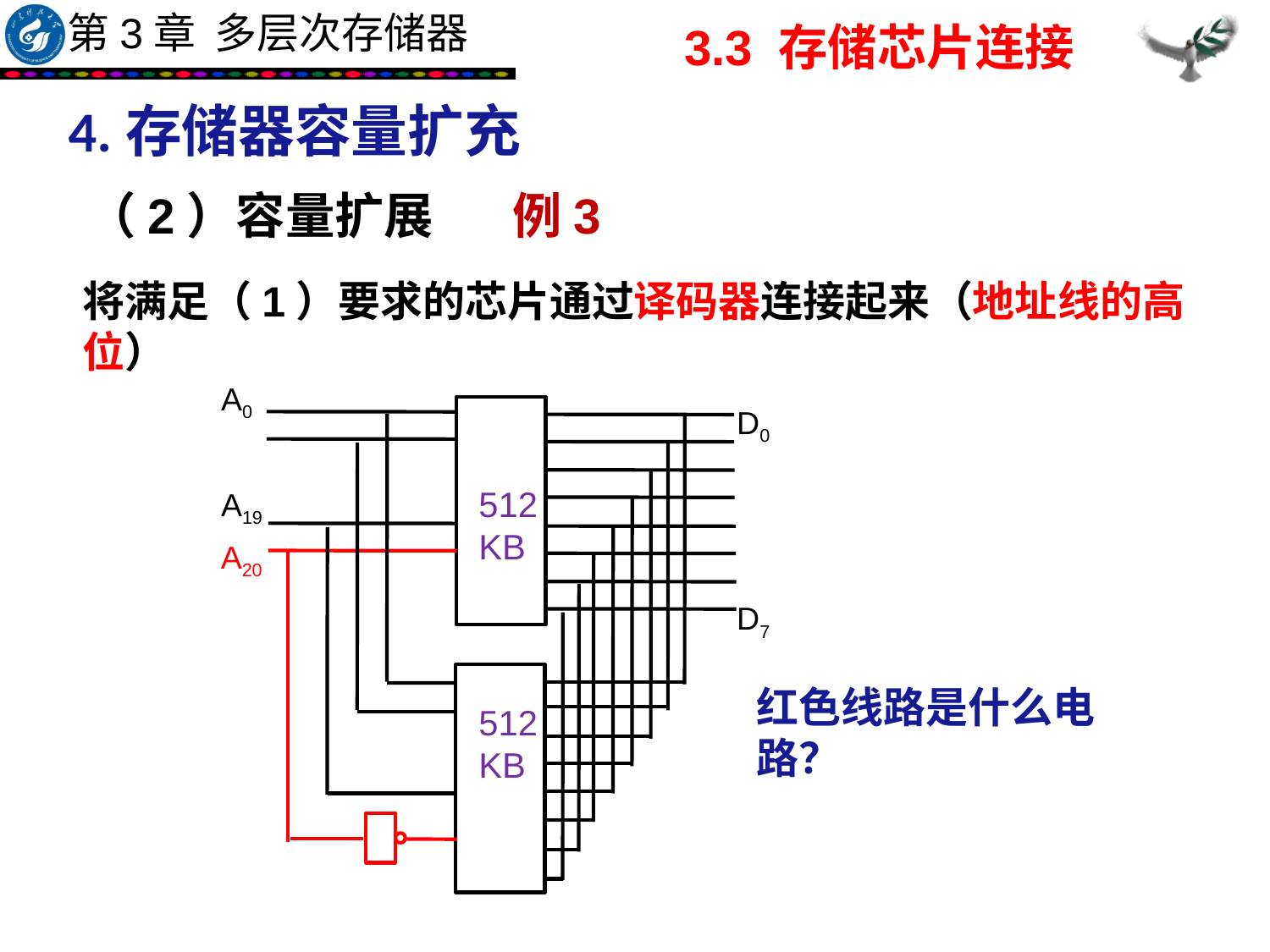

3.3 存储芯片连接
4.存储器容量扩充
（2）容量扩展       例3
将满足（1）要求的芯片通过译码器连接起来（地址线的高位）
A0

A19
A20

D0

D7

512
KB

红色线路是什么电路？
512
KB